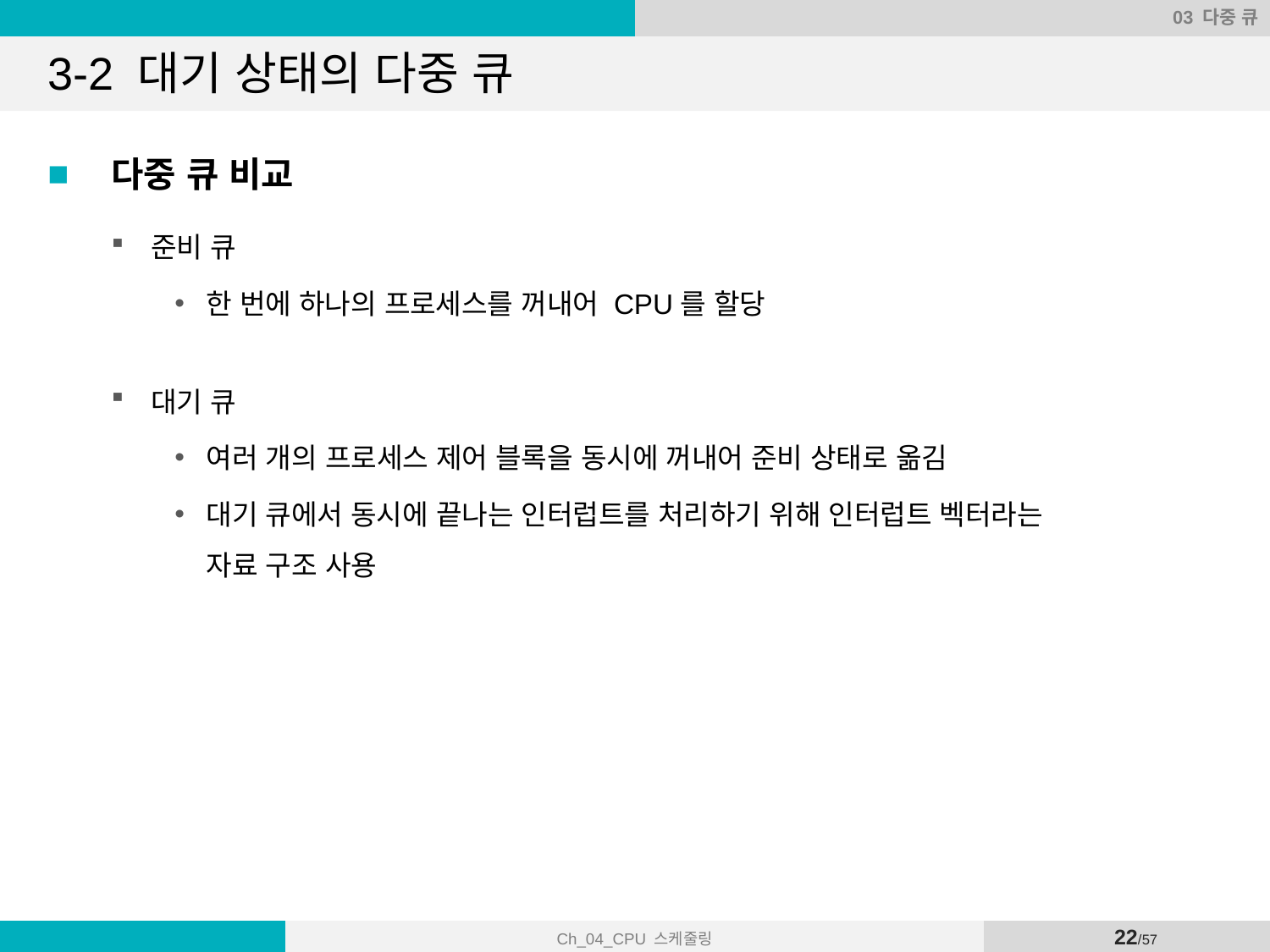

03 다중 큐
# 3-2 대기 상태의 다중 큐
다중 큐 비교

준비 큐
한 번에 하나의 프로세스를 꺼내어 CPU를 할당

대기 큐
여러 개의 프로세스 제어 블록을 동시에 꺼내어 준비 상태로 옮김
대기 큐에서 동시에 끝나는 인터럽트를 처리하기 위해 인터럽트 벡터라는
자료 구조 사용